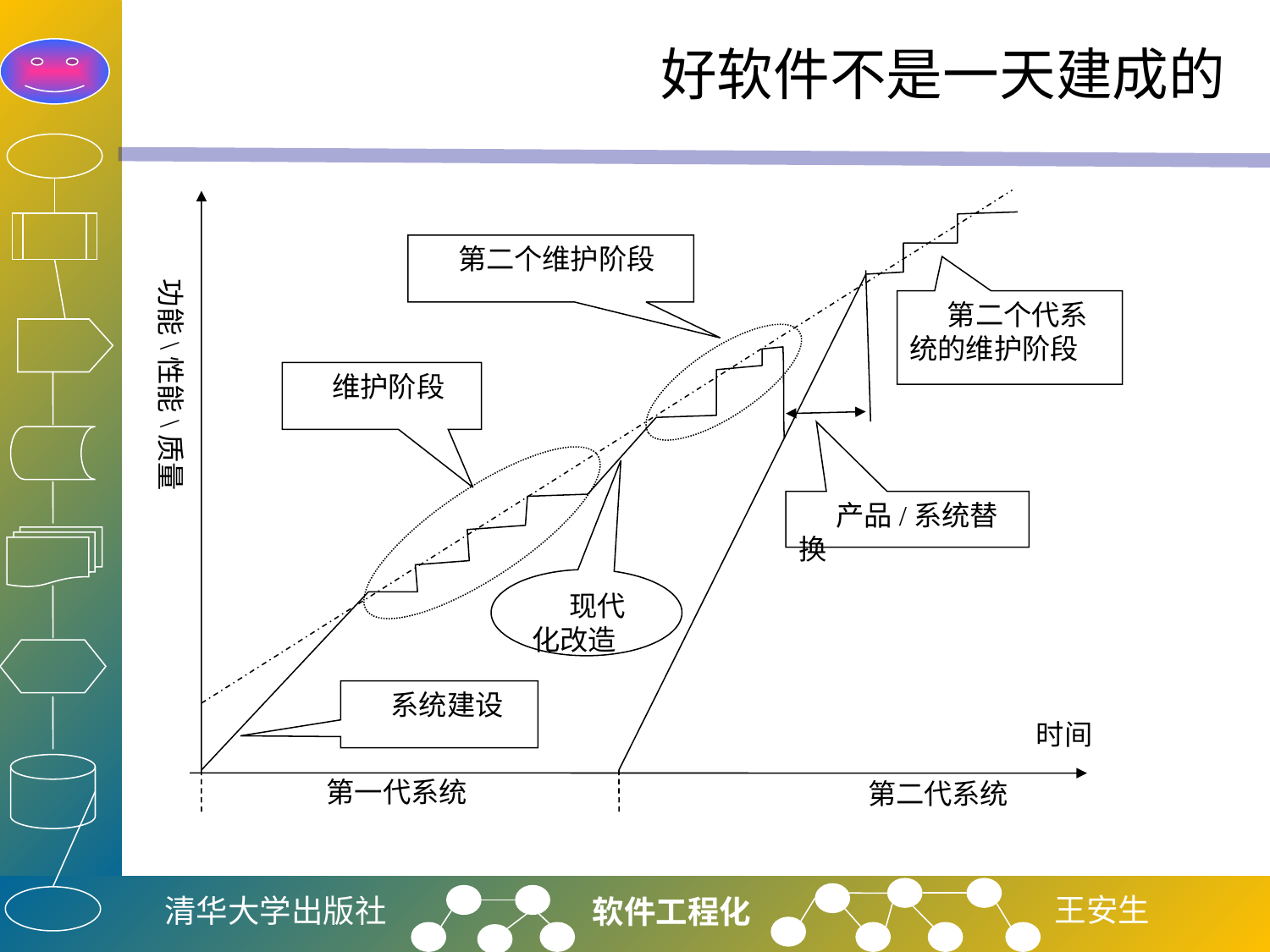

# 好软件不是一天建成的

第二个维护阶段
功能\性能\质量

第二个代系统的维护阶段

维护阶段

产品/系统替换
现代化改造

系统建设
时间
第一代系统

第二代系统